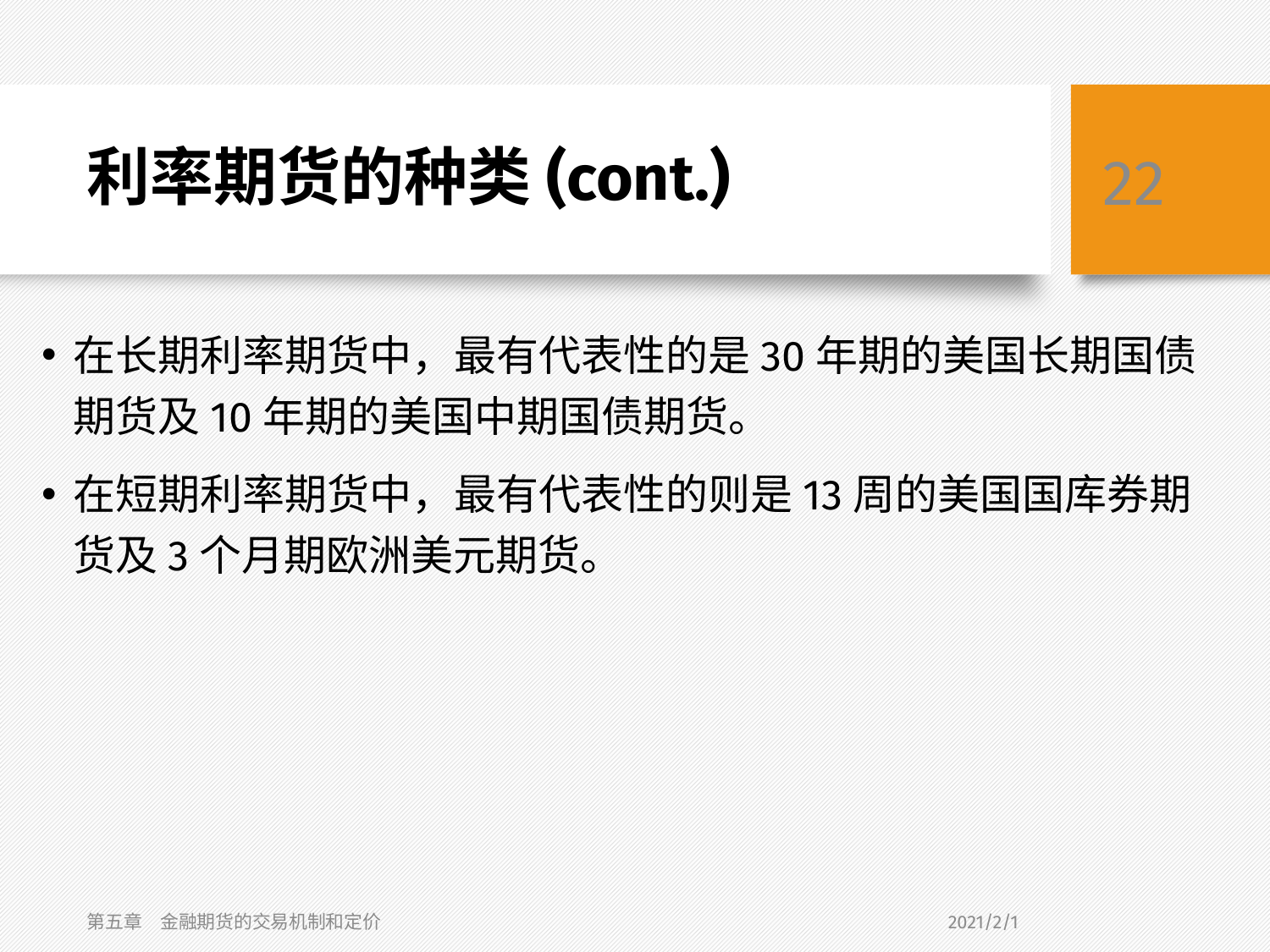

# 利率期货的种类(cont.)
22
在长期利率期货中，最有代表性的是30年期的美国长期国债期货及10年期的美国中期国债期货。
在短期利率期货中，最有代表性的则是13周的美国国库券期货及3个月期欧洲美元期货。
2021/2/1
第五章　金融期货的交易机制和定价